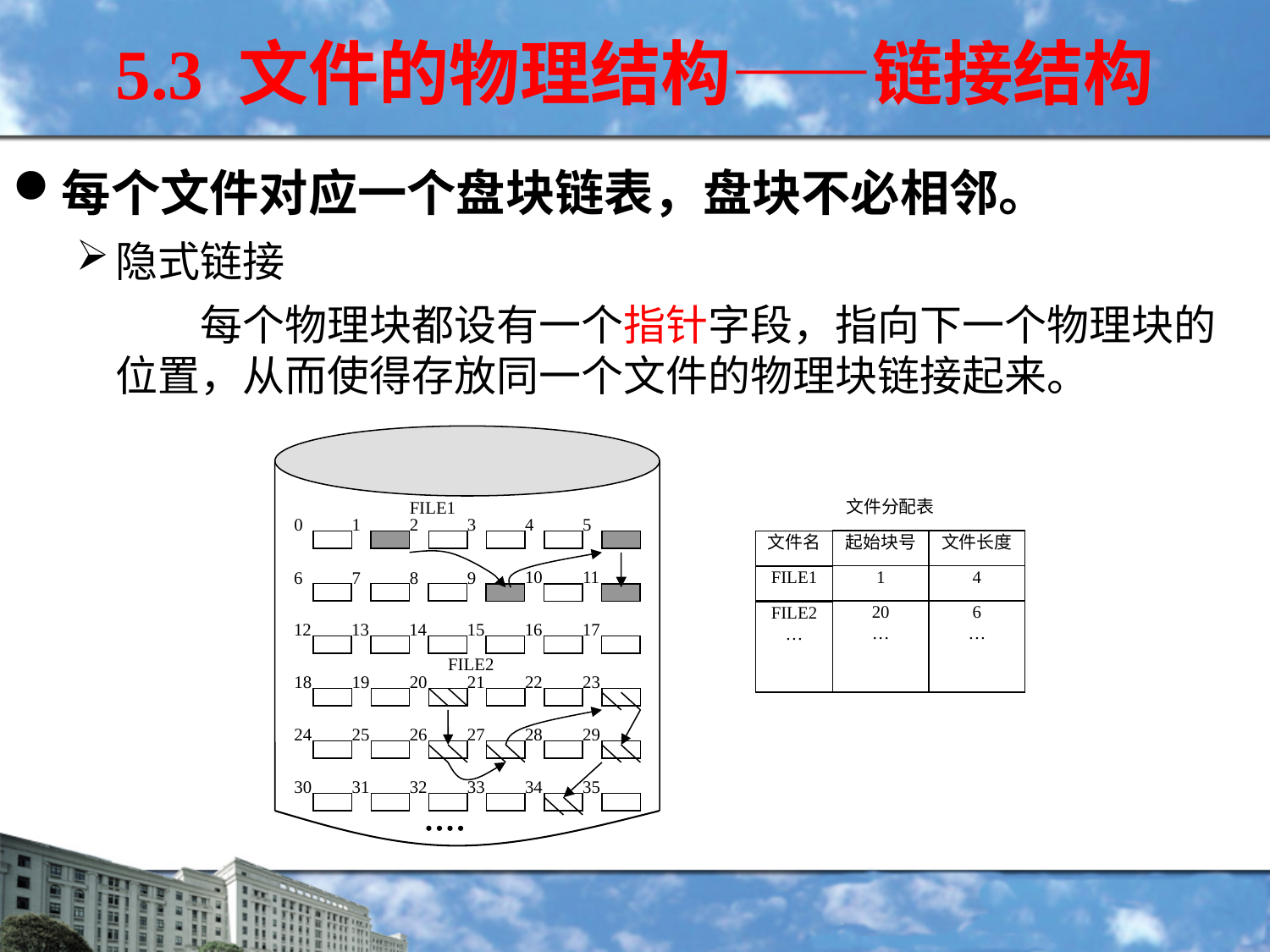

5.3 文件的物理结构——链接结构
每个文件对应一个盘块链表，盘块不必相邻。
隐式链接
            每个物理块都设有一个指针字段，指向下一个物理块的位置，从而使得存放同一个文件的物理块链接起来。

FILE1
0
1
2
3
4
5

10
11
6

7
8
9
12
13
14
15
16
17

FILE2
18
19
20
21
22
23

24
25
26
27
28
29

30
31
32
33
34
35

文件分配表
起始块号
文件长度
文件名
1
4
FILE1
20
…
6
…
FILE2
…